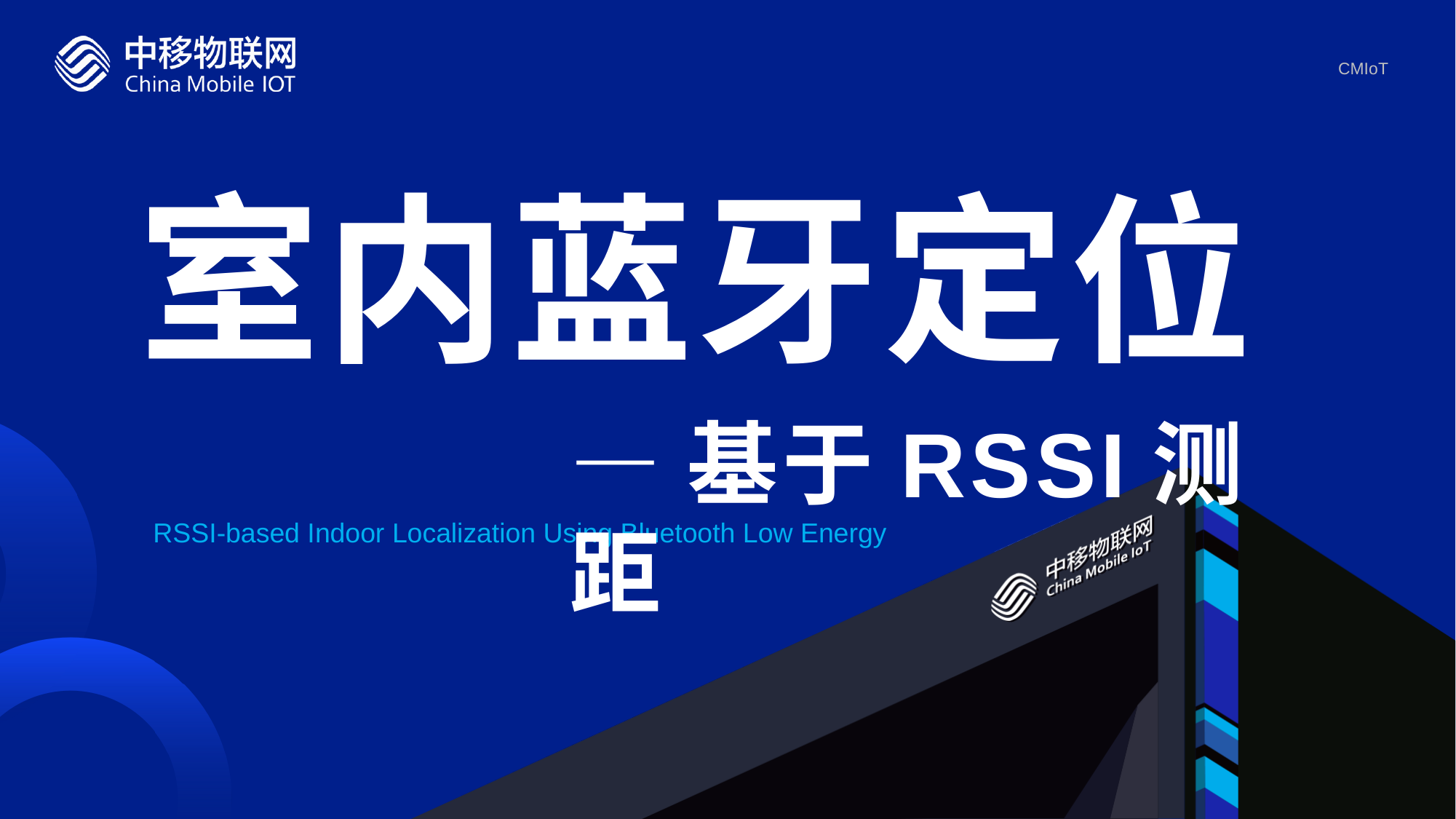

室内蓝牙定位
—基于RSSI测距
RSSI-based Indoor Localization Using Bluetooth Low Energy